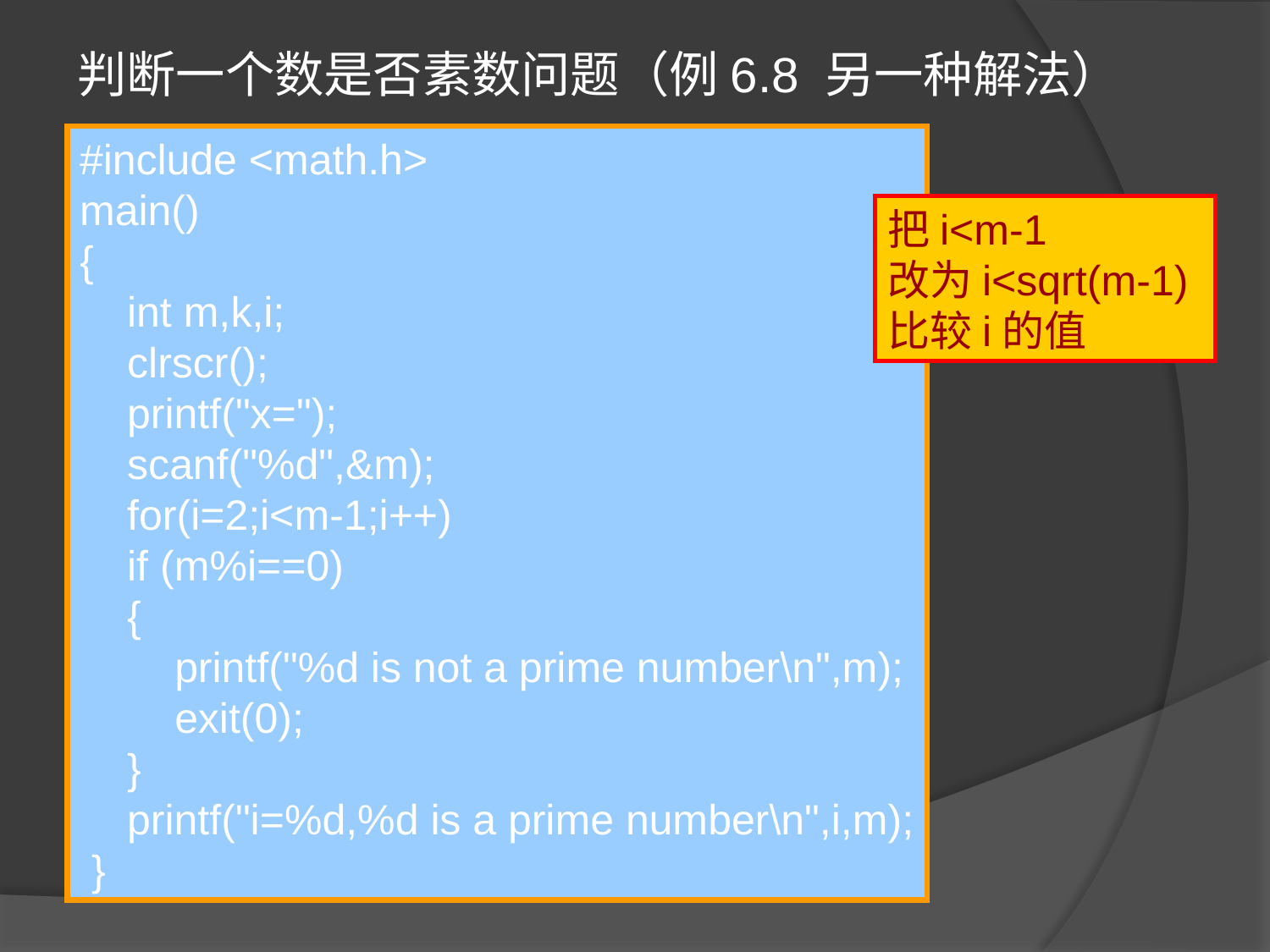

判断一个数是否素数问题（例6.8 另一种解法）
#include <math.h>
main()
{
    int m,k,i;
    clrscr();
    printf("x=");
    scanf("%d",&m);
    for(i=2;i<m-1;i++)
    if (m%i==0)
    {
        printf("%d is not a prime number\n",m);
        exit(0);
    }
    printf("i=%d,%d is a prime number\n",i,m);
 }
把i<m-1
改为i<sqrt(m-1)
比较i的值